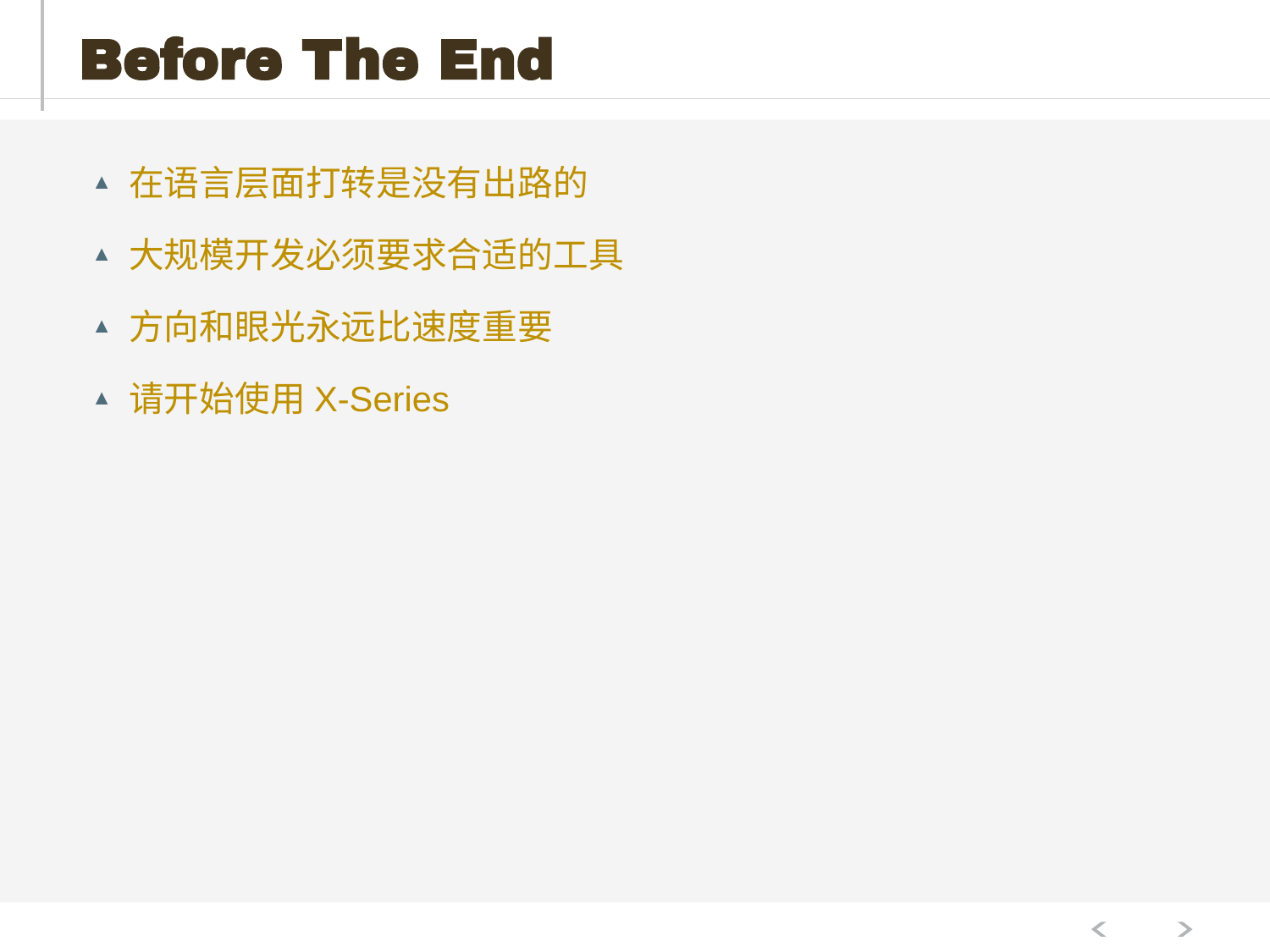

# Before The End
在语言层面打转是没有出路的
大规模开发必须要求合适的工具
方向和眼光永远比速度重要
请开始使用X-Series